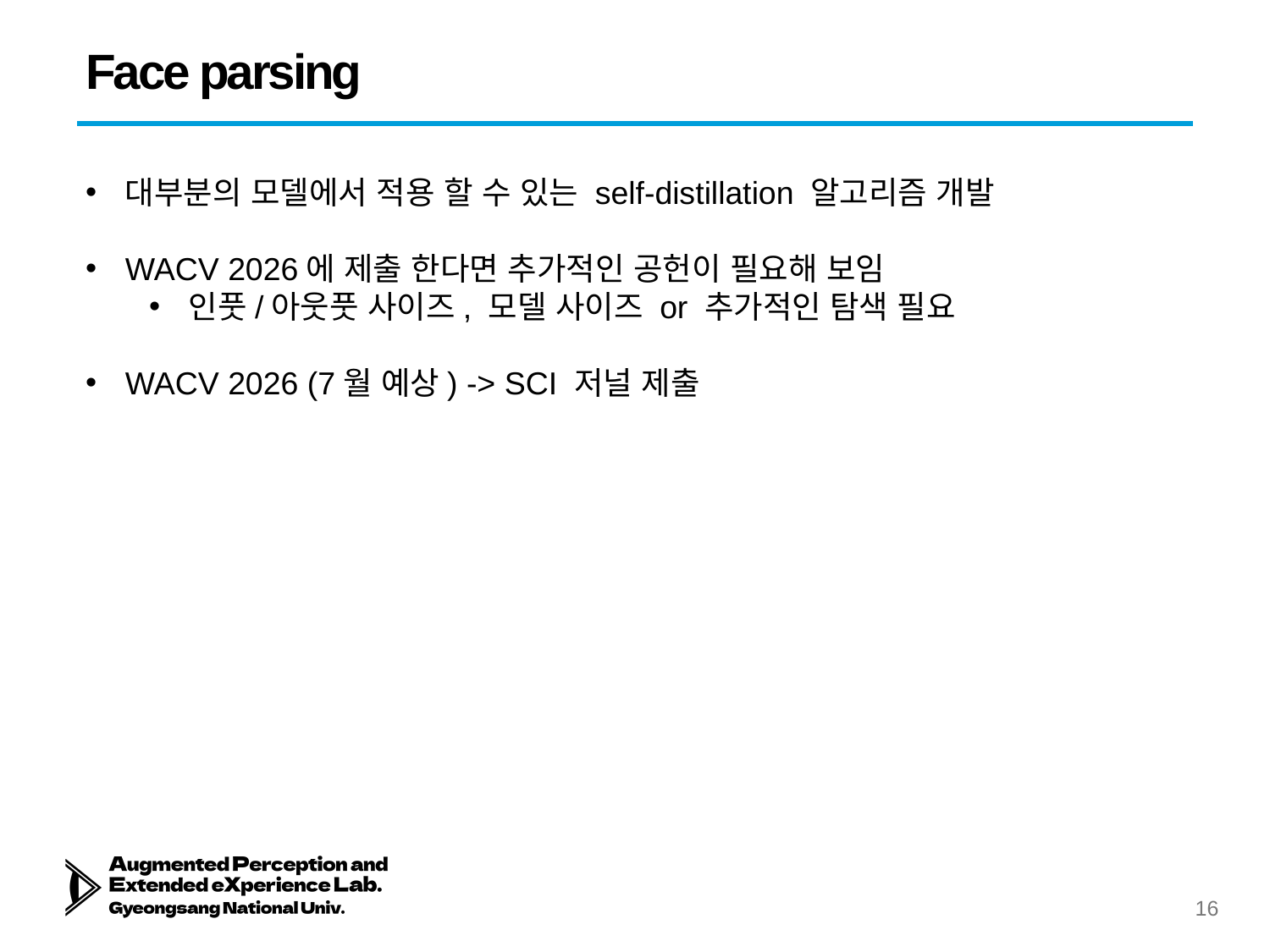

# Face parsing
대부분의 모델에서 적용 할 수 있는 self-distillation 알고리즘 개발

WACV 2026에 제출 한다면 추가적인 공헌이 필요해 보임
인풋/아웃풋 사이즈, 모델 사이즈 or 추가적인 탐색 필요

WACV 2026 (7월 예상) -> SCI 저널 제출
16